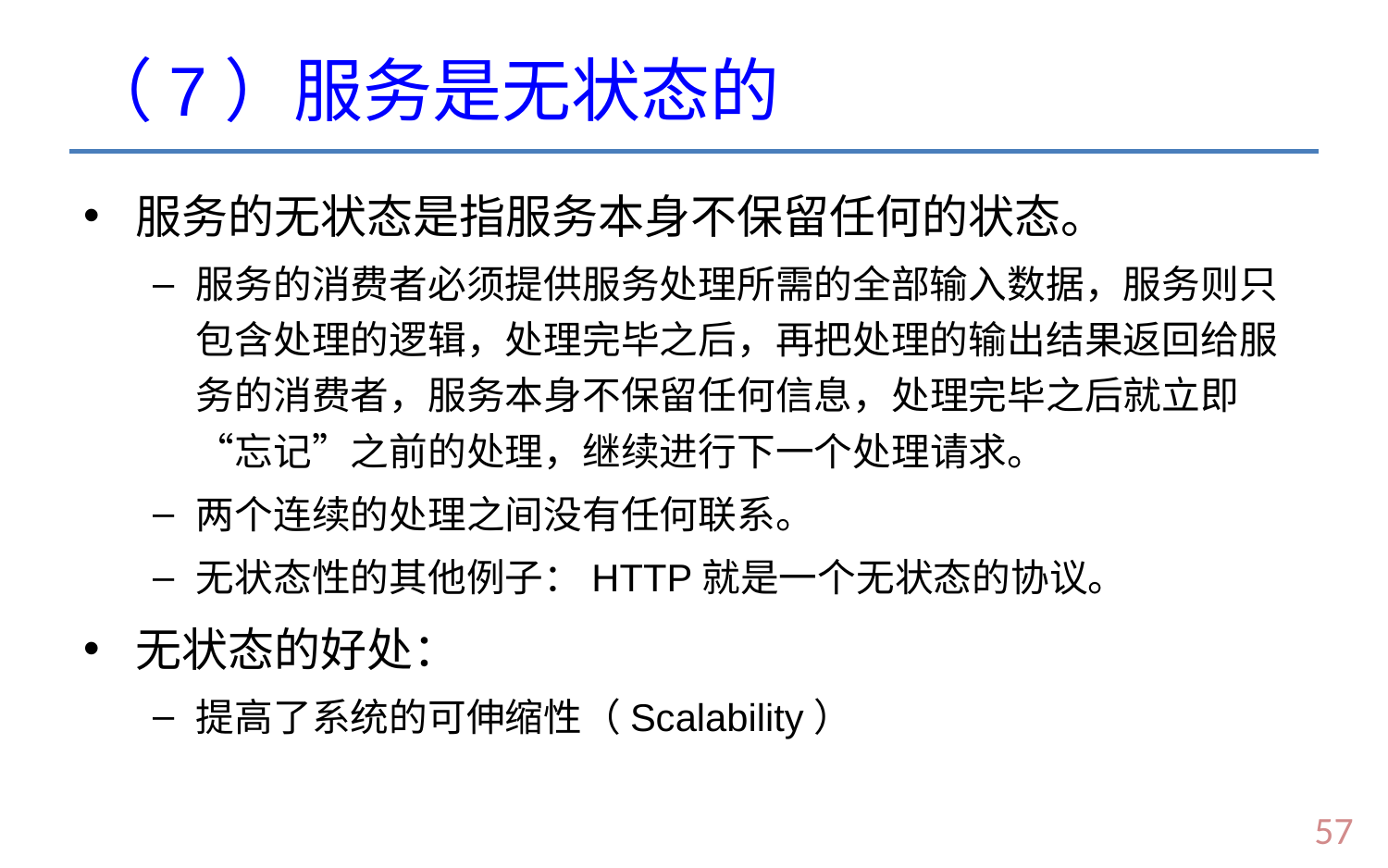

# （7）服务是无状态的
服务的无状态是指服务本身不保留任何的状态。
服务的消费者必须提供服务处理所需的全部输入数据，服务则只包含处理的逻辑，处理完毕之后，再把处理的输出结果返回给服务的消费者，服务本身不保留任何信息，处理完毕之后就立即“忘记”之前的处理，继续进行下一个处理请求。
两个连续的处理之间没有任何联系。
无状态性的其他例子：HTTP就是一个无状态的协议。
无状态的好处：
提高了系统的可伸缩性（Scalability）
57